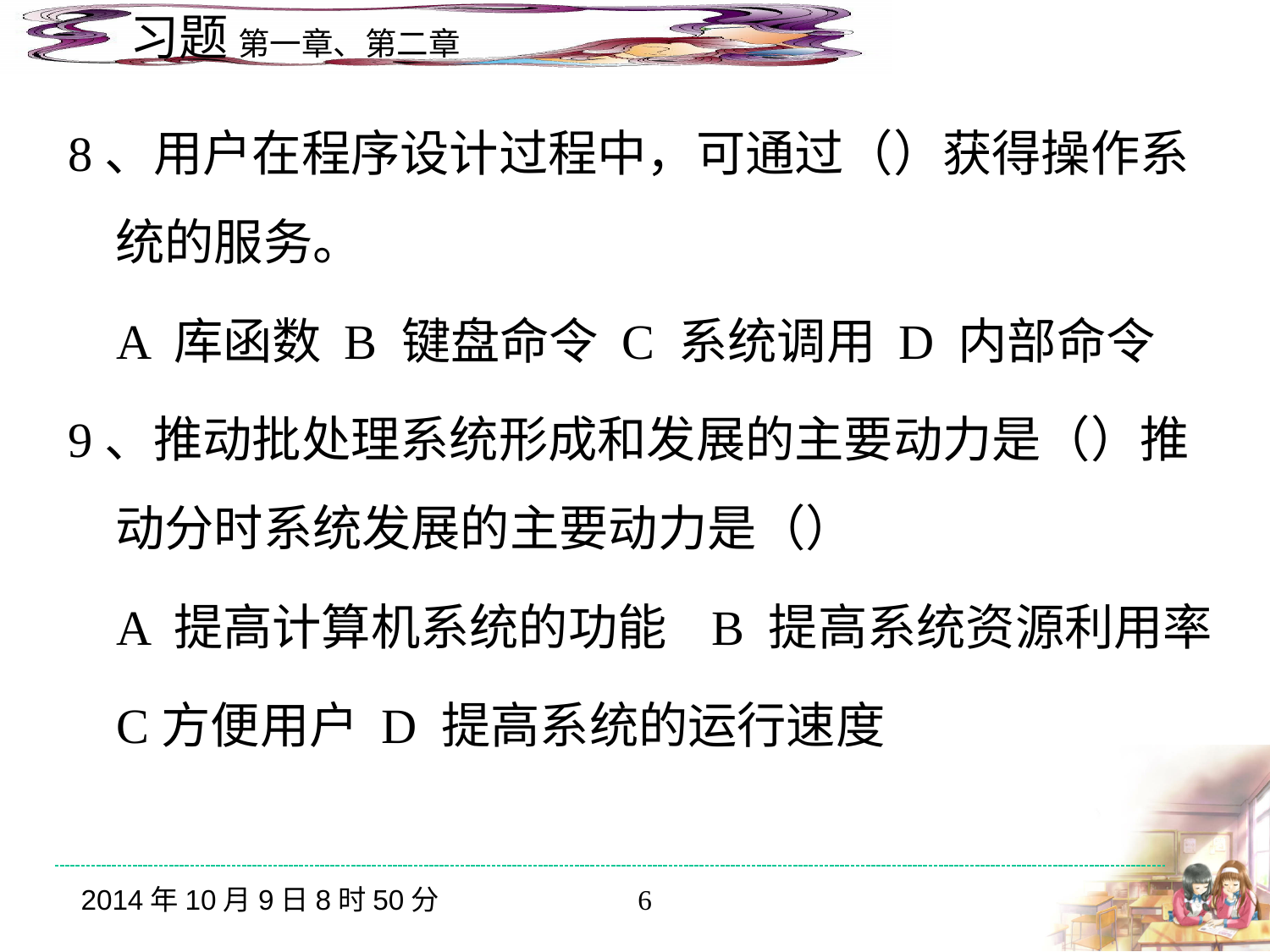

8、用户在程序设计过程中，可通过（）获得操作系统的服务。
    A 库函数 B 键盘命令 C 系统调用 D 内部命令
9、推动批处理系统形成和发展的主要动力是（）推动分时系统发展的主要动力是（）
    A 提高计算机系统的功能   B 提高系统资源利用率
    C方便用户 D 提高系统的运行速度

2014年10月9日8时50分
6